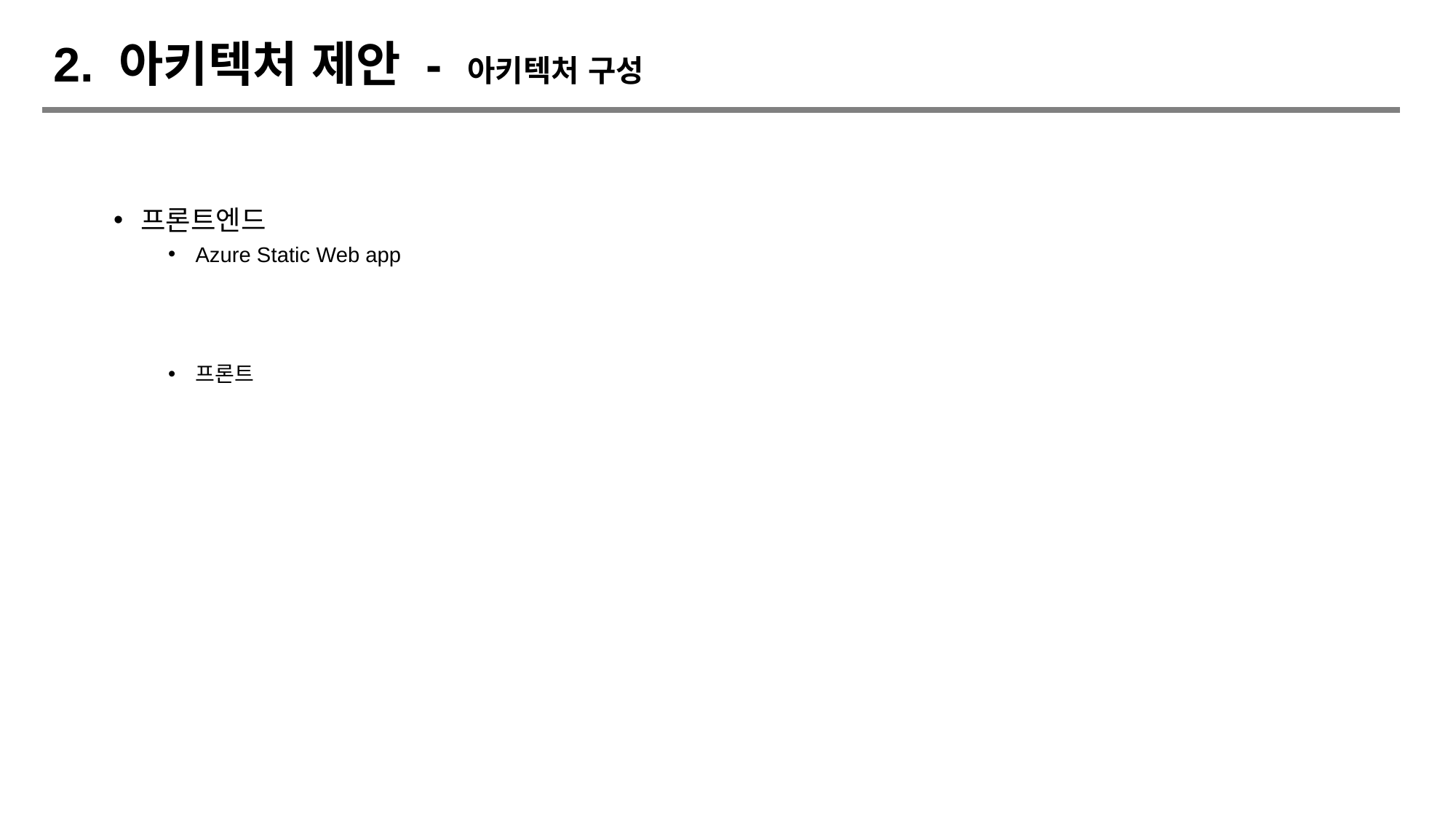

# 2. 아키텍처 제안 - 아키텍처 구성
프론트엔드
Azure Static Web app

프론트